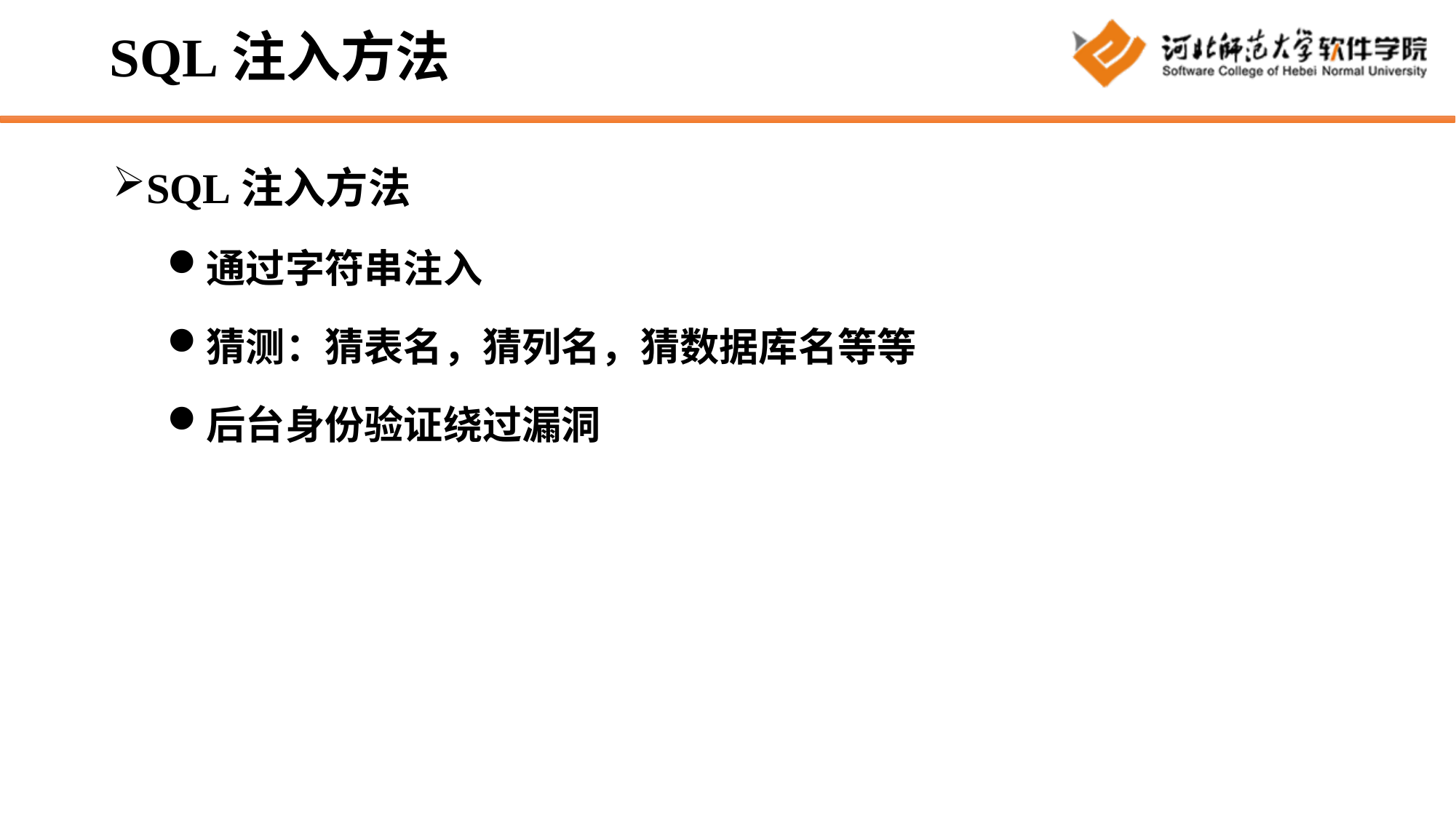

# SQL注入方法
SQL注入方法
通过字符串注入
猜测：猜表名，猜列名，猜数据库名等等
后台身份验证绕过漏洞